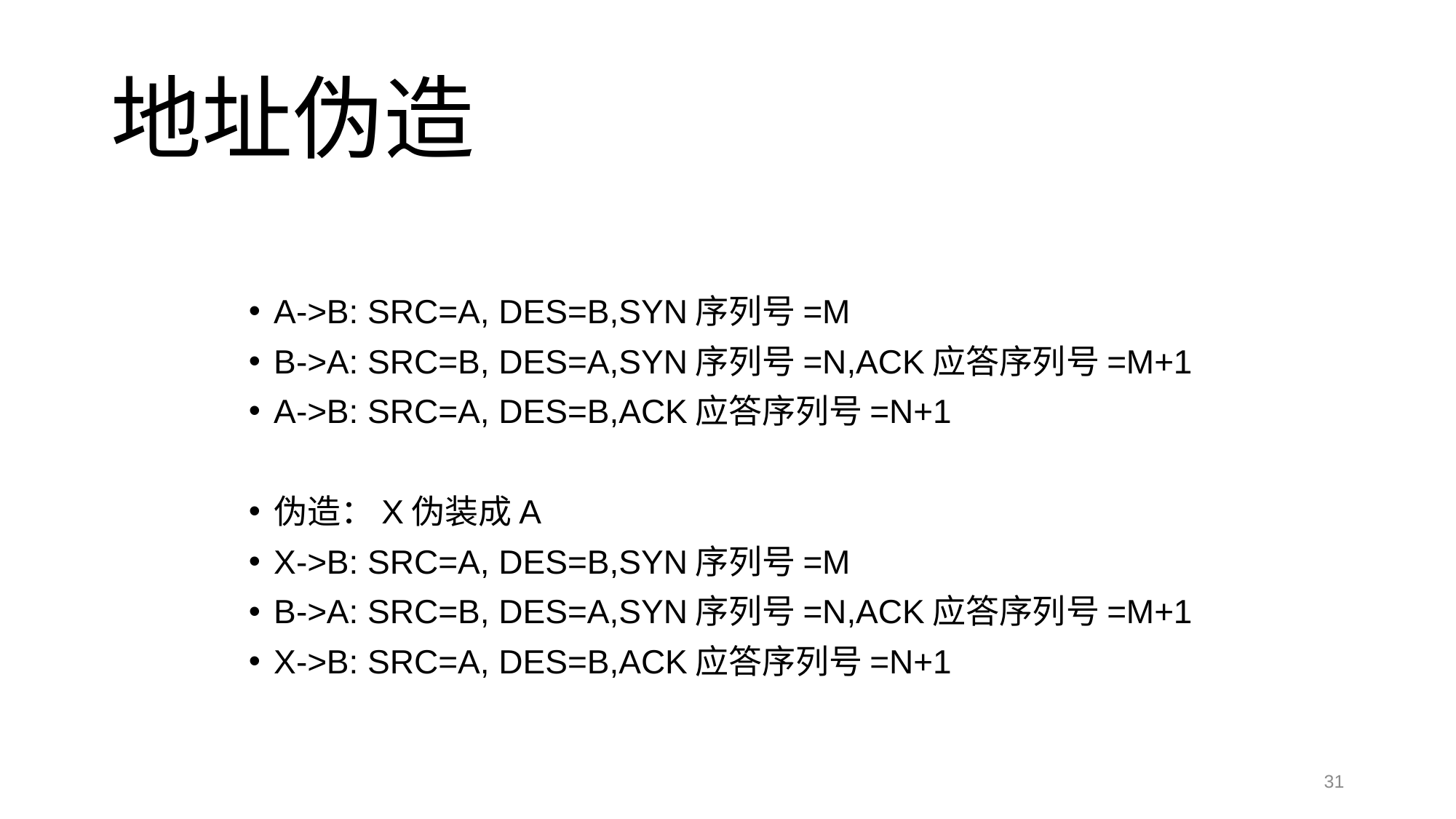

# 地址伪造
A->B: SRC=A, DES=B,SYN序列号=M
B->A: SRC=B, DES=A,SYN序列号=N,ACK应答序列号=M+1
A->B: SRC=A, DES=B,ACK应答序列号=N+1

伪造：X伪装成A
X->B: SRC=A, DES=B,SYN序列号=M
B->A: SRC=B, DES=A,SYN序列号=N,ACK应答序列号=M+1
X->B: SRC=A, DES=B,ACK应答序列号=N+1

31